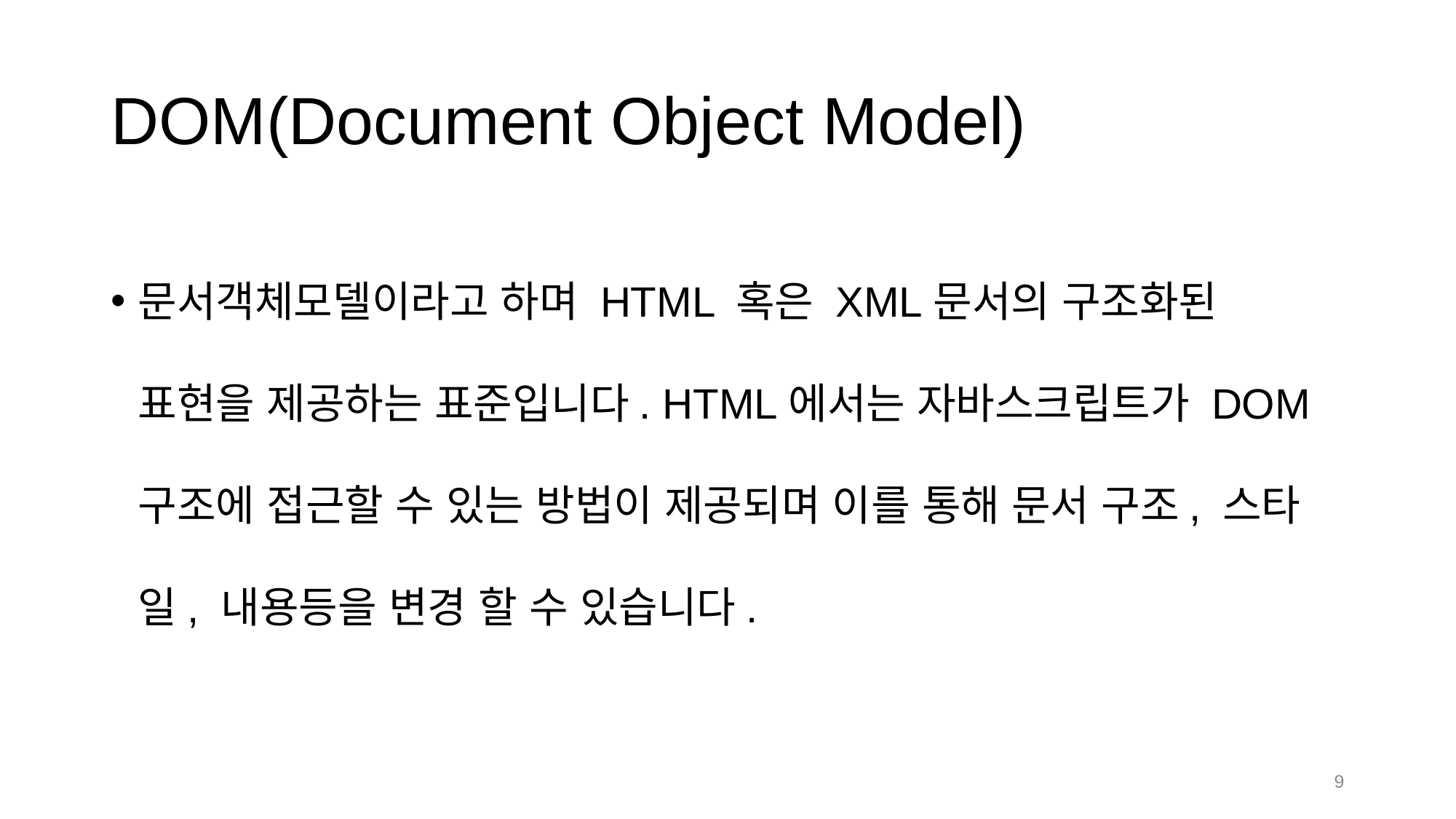

# DOM(Document Object Model)
문서객체모델이라고 하며 HTML 혹은 XML문서의 구조화된 표현을 제공하는 표준입니다. HTML에서는 자바스크립트가 DOM 구조에 접근할 수 있는 방법이 제공되며 이를 통해 문서 구조, 스타일, 내용등을 변경 할 수 있습니다.
9